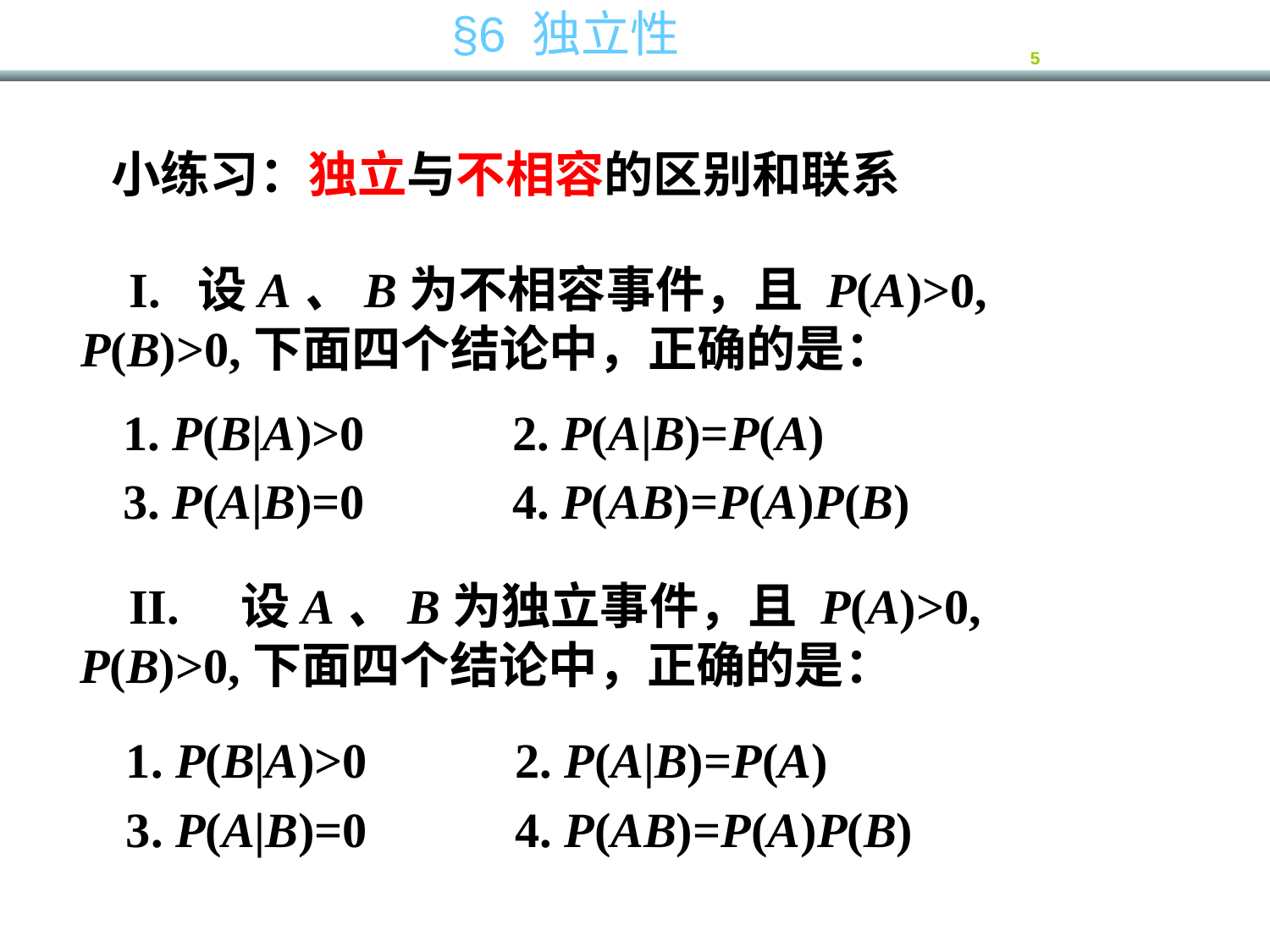

小练习：独立与不相容的区别和联系
    I.  设A、B为不相容事件，且 P(A)>0, P(B)>0,下面四个结论中，正确的是：
1. P(B|A)>0            2. P(A|B)=P(A)
3. P(A|B)=0            4. P(AB)=P(A)P(B)
    II.    设A、B为独立事件，且 P(A)>0, P(B)>0,下面四个结论中，正确的是：
1. P(B|A)>0            2. P(A|B)=P(A)
3. P(A|B)=0            4. P(AB)=P(A)P(B)